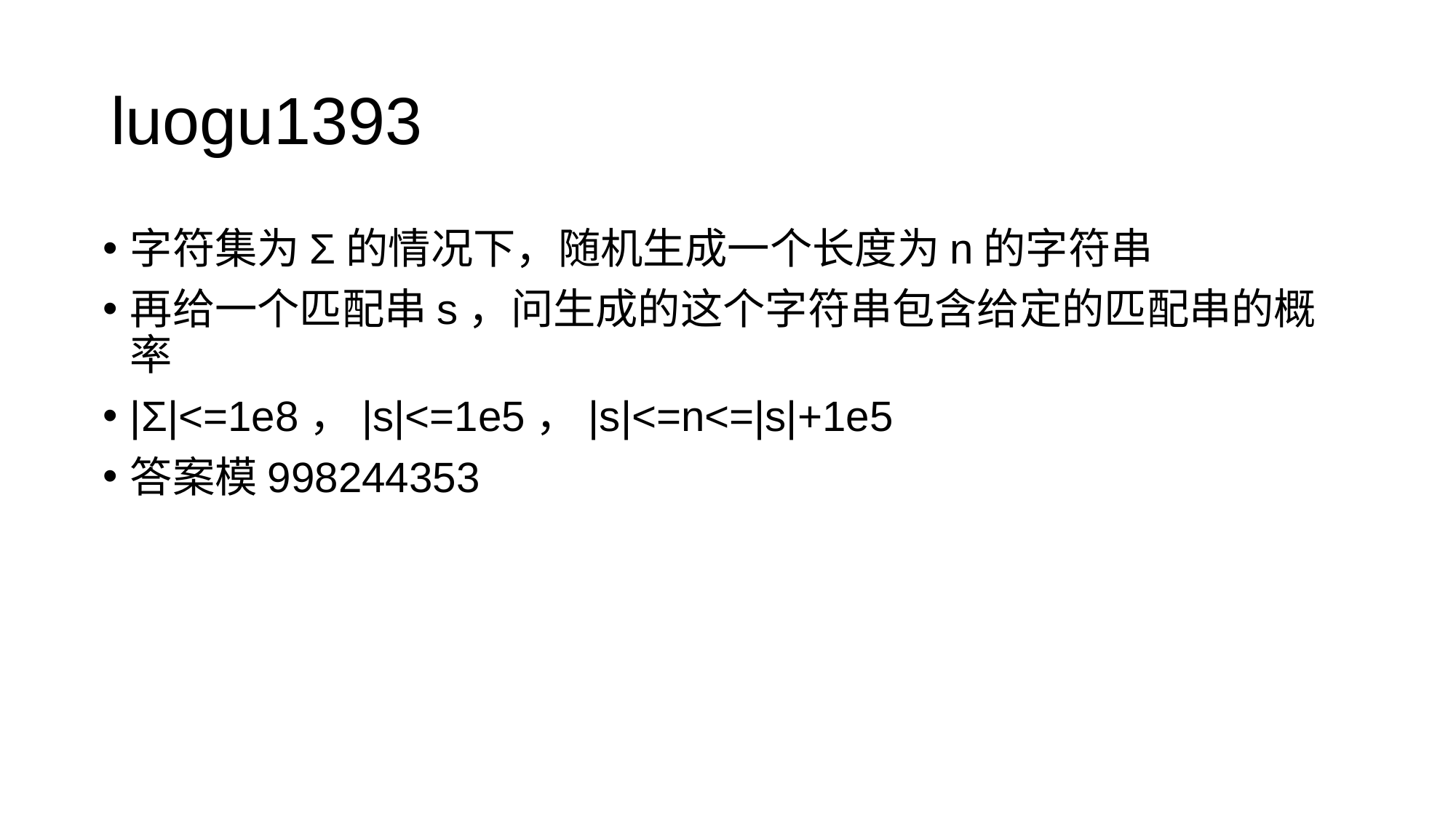

# luogu1393
字符集为Σ的情况下，随机生成一个长度为n的字符串
再给一个匹配串s，问生成的这个字符串包含给定的匹配串的概率
|Σ|<=1e8，|s|<=1e5，|s|<=n<=|s|+1e5
答案模998244353